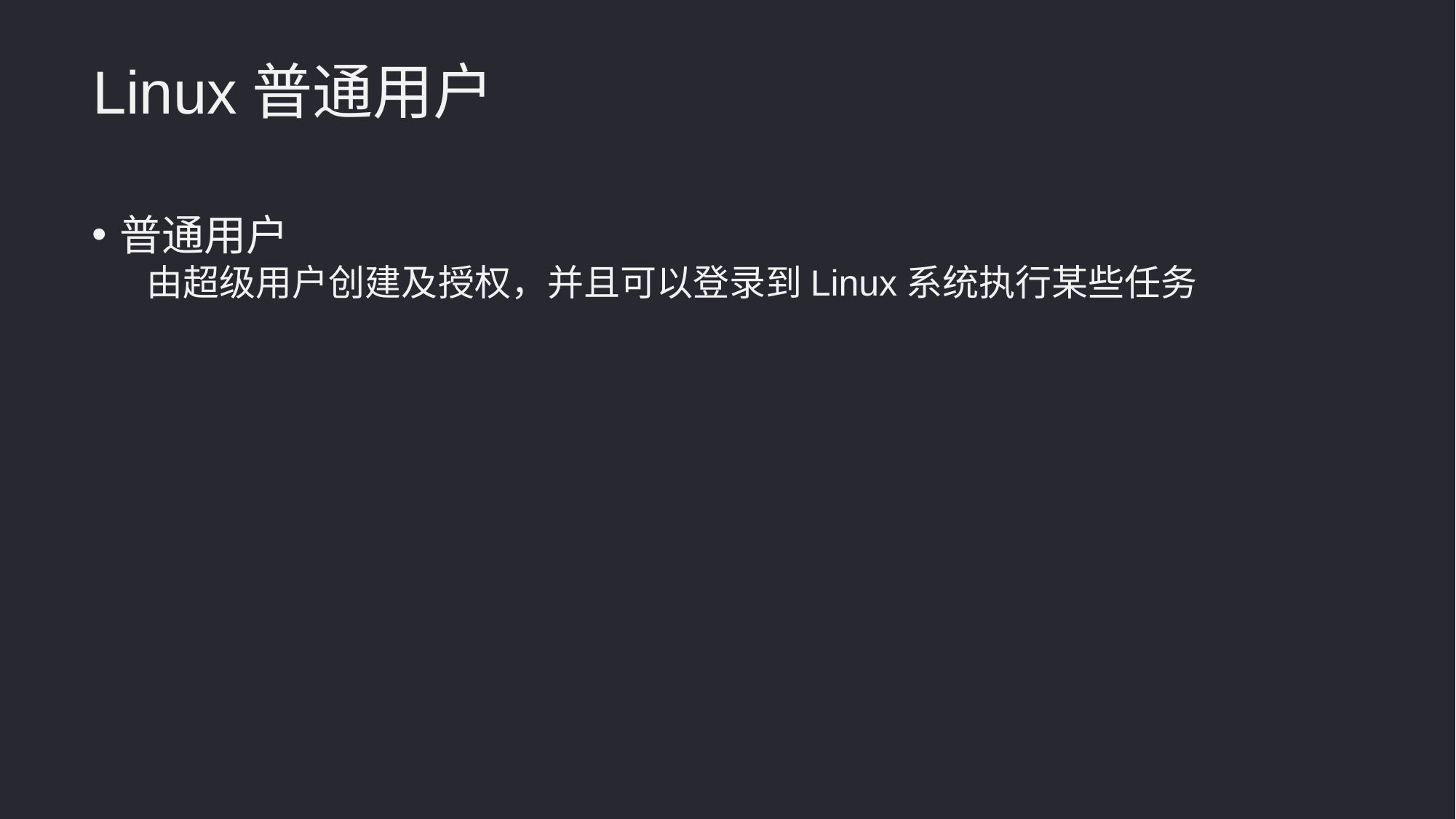

Linux普通用户
普通用户
由超级用户创建及授权，并且可以登录到Linux系统执行某些任务